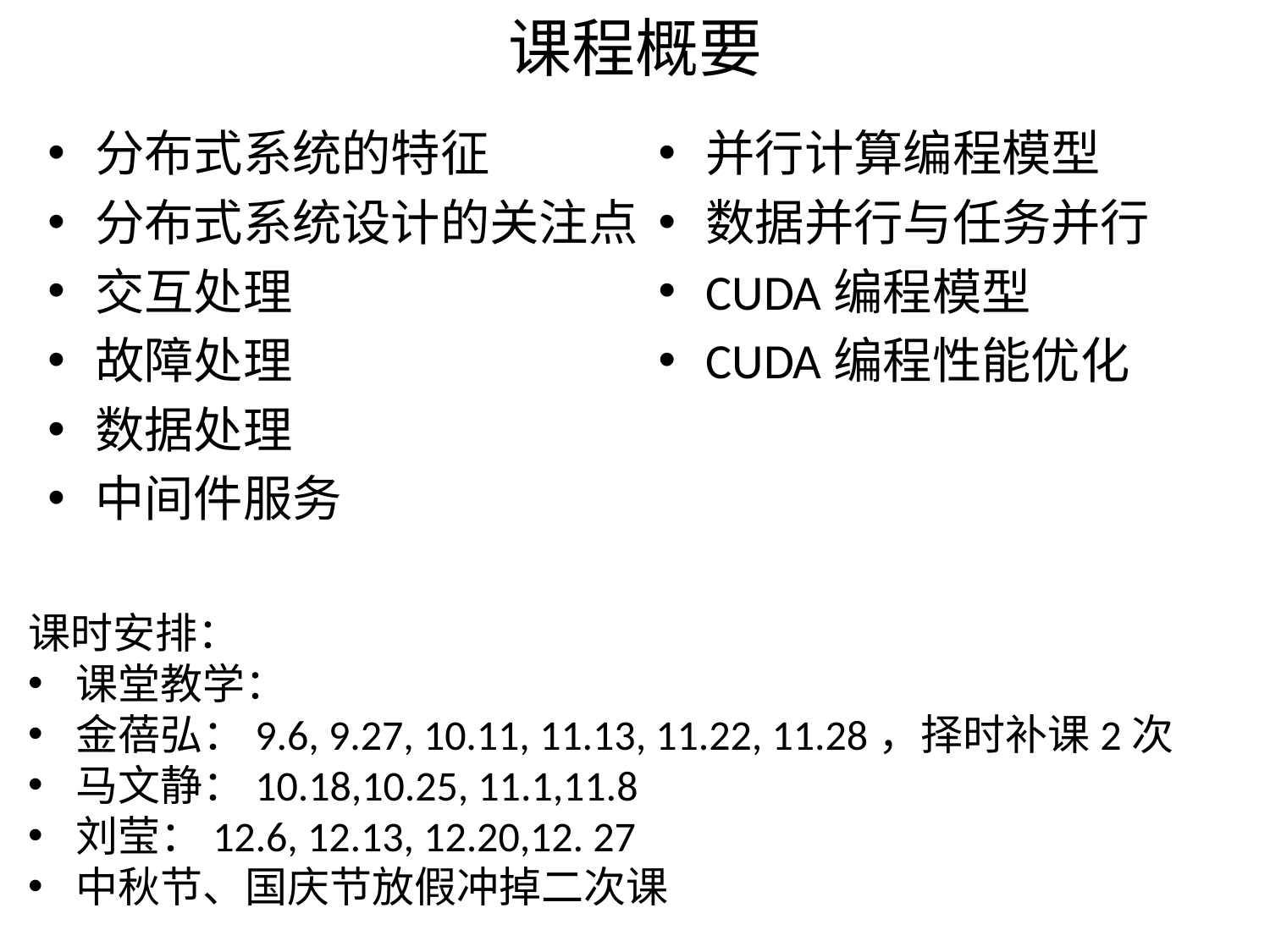

# 课程概要
分布式系统的特征
分布式系统设计的关注点
交互处理
故障处理
数据处理
中间件服务

并行计算编程模型
数据并行与任务并行
CUDA编程模型
CUDA编程性能优化

课时安排：
课堂教学：
金蓓弘：9.6, 9.27, 10.11, 11.13, 11.22, 11.28，择时补课2次
马文静：10.18,10.25, 11.1,11.8
刘莹：12.6, 12.13, 12.20,12. 27
中秋节、国庆节放假冲掉二次课